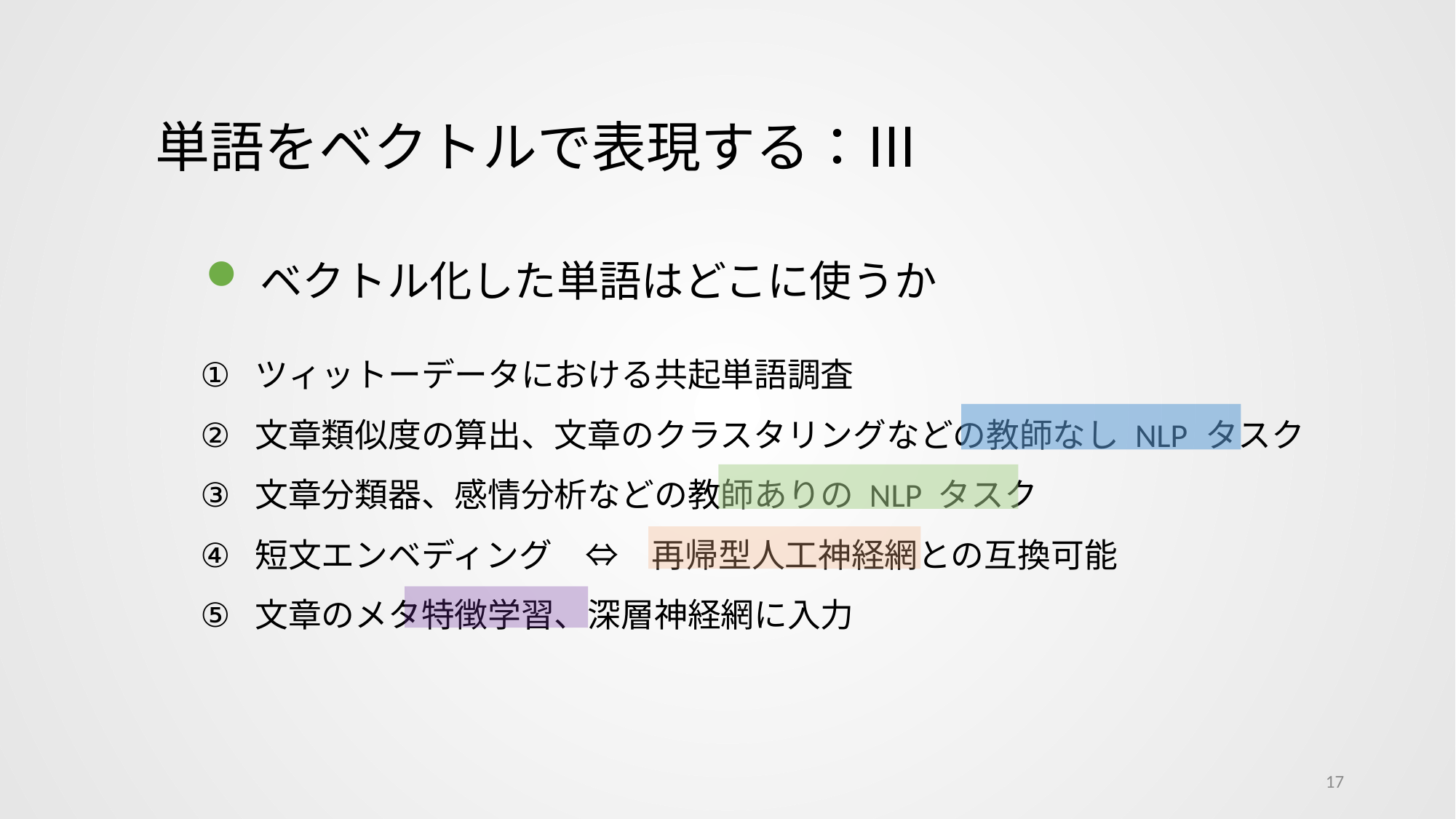

単語をベクトルで表現する：Ⅲ
ベクトル化した単語はどこに使うか
ツィットーデータにおける共起単語調査
文章類似度の算出、文章のクラスタリングなどの教師なし NLP タスク
文章分類器、感情分析などの教師ありの NLP タスク
短文エンベディング　⇔　再帰型人工神経網との互換可能
文章のメタ特徴学習、深層神経網に入力

17